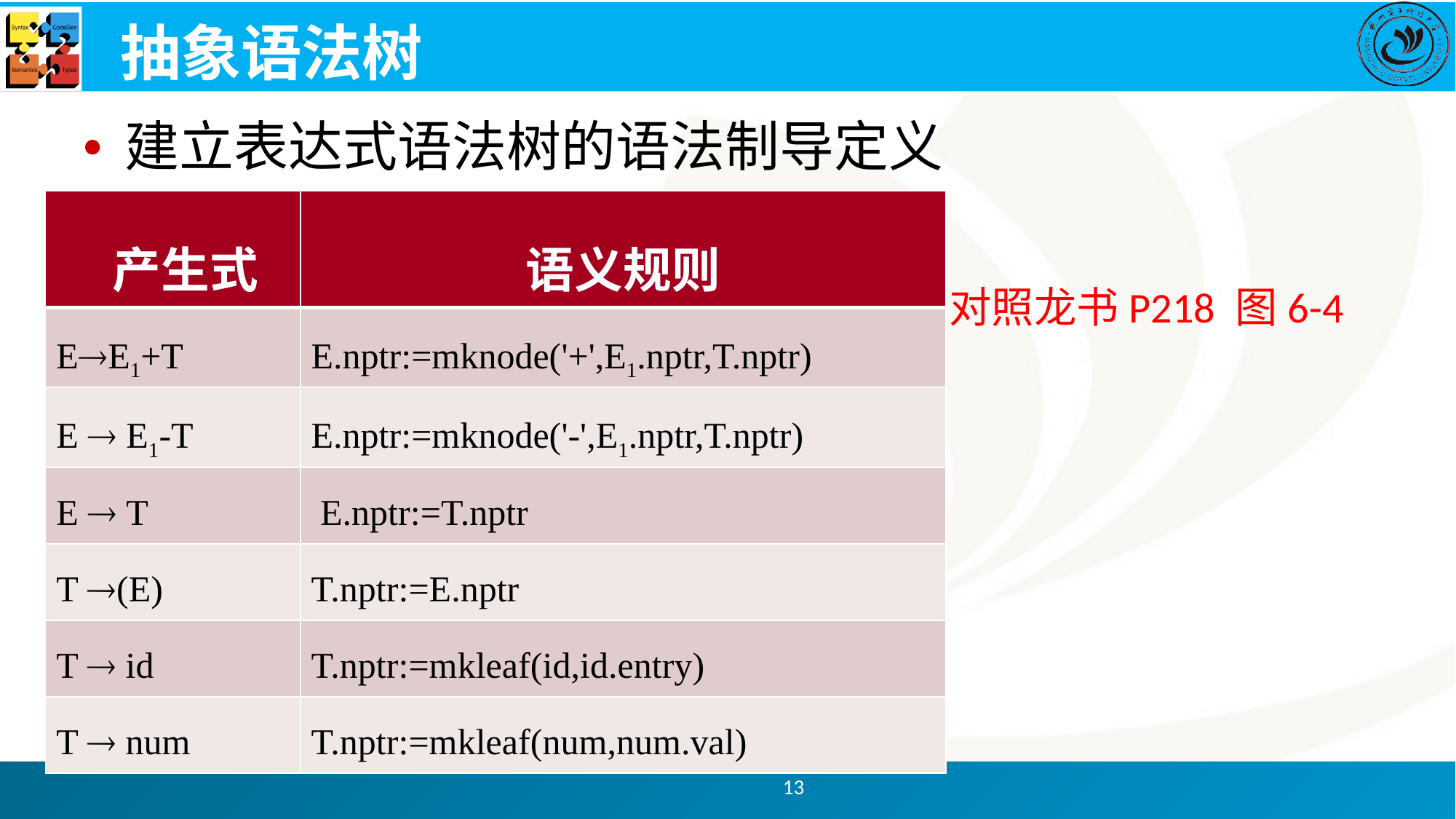

# 抽象语法树
建立表达式语法树的语法制导定义
| 产生式 | 语义规则 |
| --- | --- |
| E→E1+T | E.nptr:=mknode('+',E1.nptr,T.nptr) |
| E → E1-T | E.nptr:=mknode('-',E1.nptr,T.nptr) |
| E → T | E.nptr:=T.nptr |
| T →(E) | T.nptr:=E.nptr |
| T → id | T.nptr:=mkleaf(id,id.entry) |
| T → num | T.nptr:=mkleaf(num,num.val) |
对照龙书P218 图6-4
13